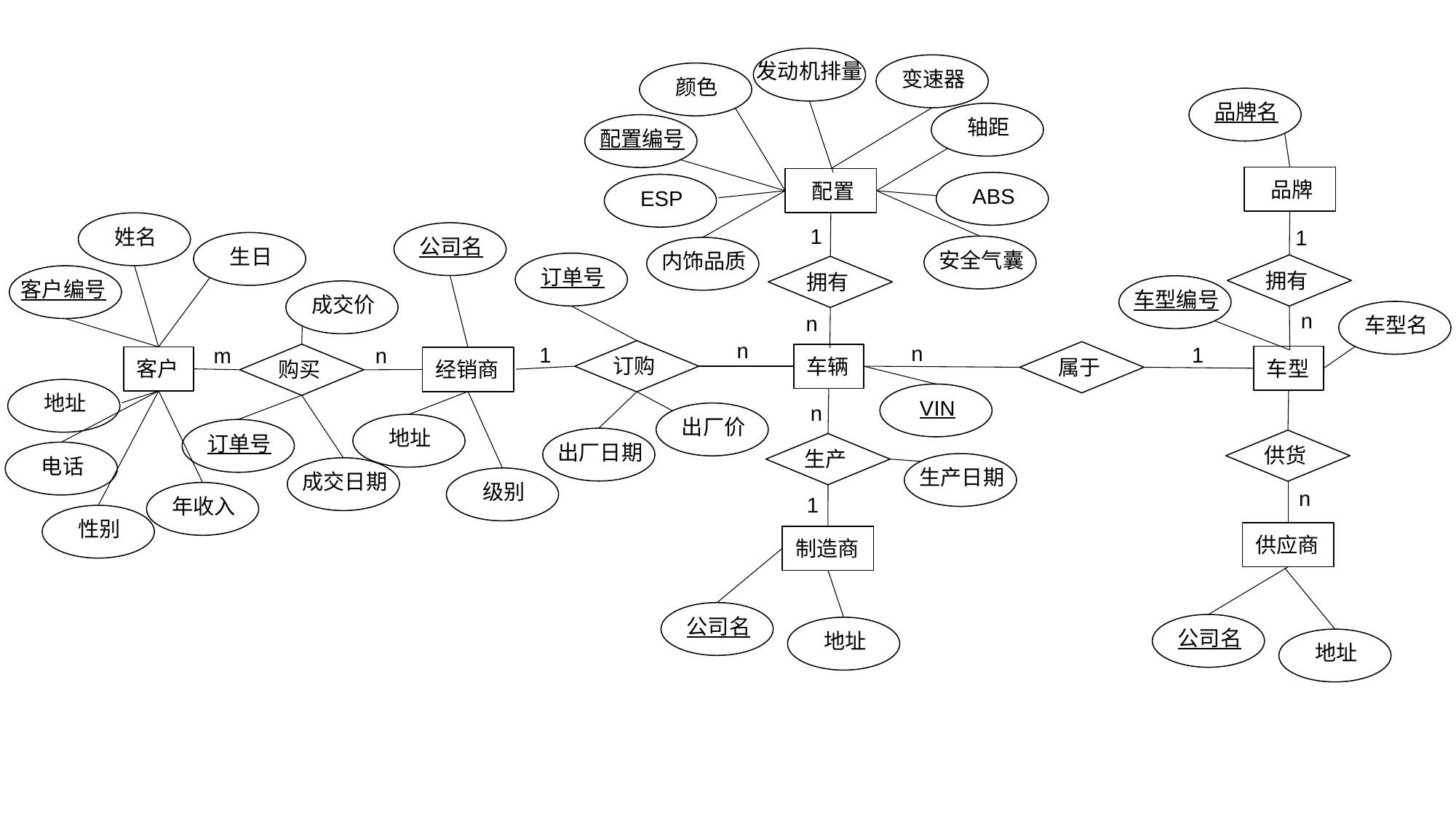

发动机排量

变速器

颜色

品牌名

轴距

配置编号

品牌

配置

ABS
ESP

1
姓名
1

公司名

生日
安全气囊
内饰品质

订单号
拥有
拥有

客户编号

车型编号
成交价

n
n
车型名
n
n
1
1
m
n

订购
车辆
属于
车型
客户
购买
经销商

地址
VIN
n

出厂价

地址
订单号

出厂日期

供货
生产

电话

生产日期
成交日期

级别
n

1
年收入

性别

供应商
制造商

公司名

公司名
地址

地址